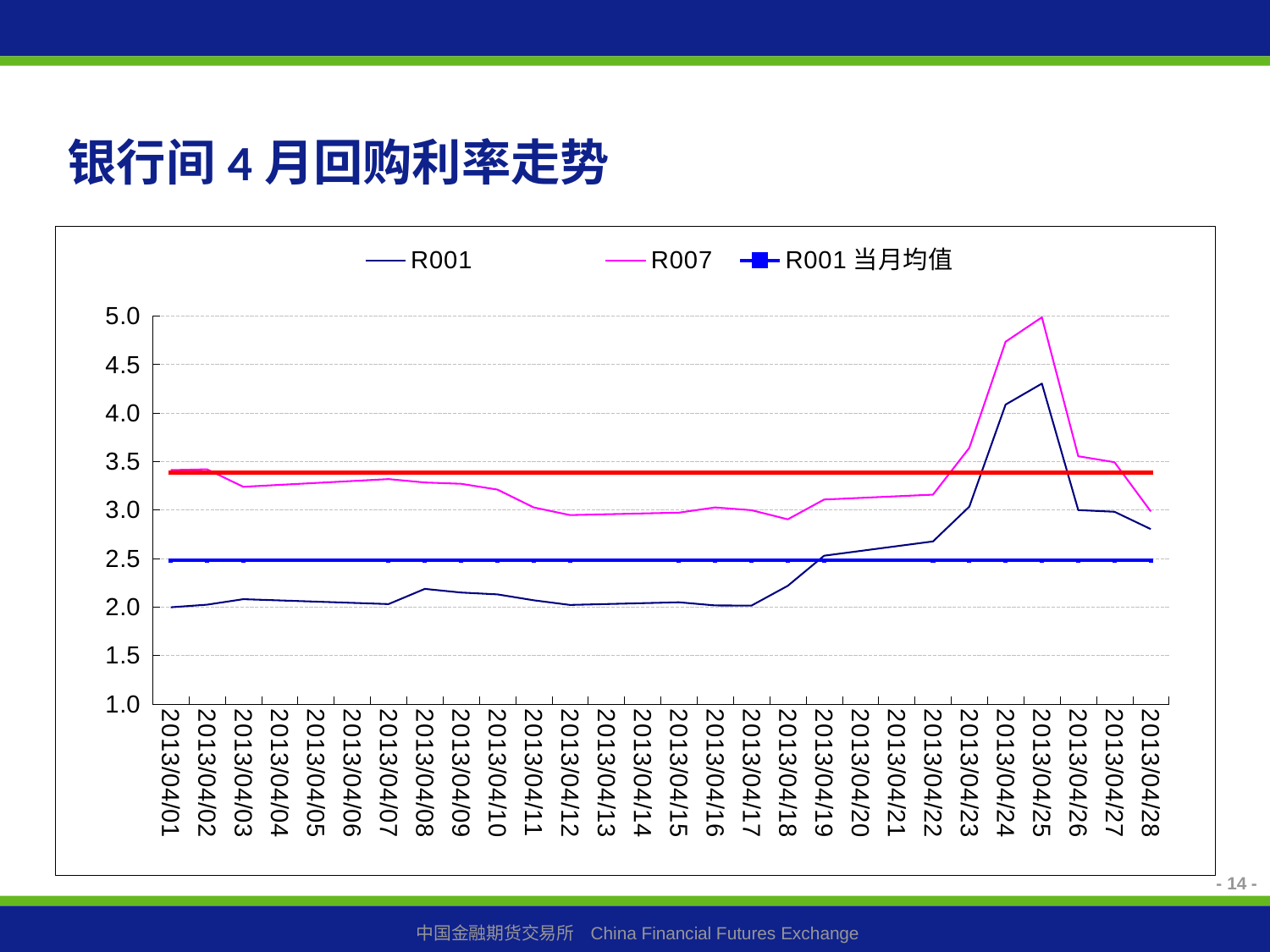

# 银行间4月回购利率走势

### Chart

| Category | R001 | R007 | R001当月均值 | R007当月均值 |
|---|---|---|---|---|
| 41365 | 1.9966 | 3.4117 | 2.4795700000000003 | 3.3852199999999995 |
| 41366 | 2.0238 | 3.4195 | 2.4795700000000003 | 3.3852199999999995 |
| 41367 | 2.0802 | 3.2388 | 2.4795700000000003 | 3.3852199999999995 |
| 41371 | 2.0299 | 3.3188 | 2.4795700000000003 | 3.3852199999999995 |
| 41372 | 2.1864 | 3.2838 | 2.4795700000000003 | 3.3852199999999995 |
| 41373 | 2.1485 | 3.2704 | 2.4795700000000003 | 3.3852199999999995 |
| 41374 | 2.1297 | 3.21 | 2.4795700000000003 | 3.3852199999999995 |
| 41375 | 2.0689 | 3.0262 | 2.4795700000000003 | 3.3852199999999995 |
| 41376 | 2.0208 | 2.9473 | 2.4795700000000003 | 3.3852199999999995 |
| 41379 | 2.0482 | 2.9725 | 2.4795700000000003 | 3.3852199999999995 |
| 41380 | 2.0156 | 3.0264 | 2.4795700000000003 | 3.3852199999999995 |
| 41381 | 2.0144 | 2.9981 | 2.4795700000000003 | 3.3852199999999995 |
| 41382 | 2.2182 | 2.9036 | 2.4795700000000003 | 3.3852199999999995 |
| 41383 | 2.5281 | 3.1076 | 2.4795700000000003 | 3.3852199999999995 |
| 41386 | 2.6763 | 3.1583 | 2.4795700000000003 | 3.3852199999999995 |
| 41387 | 3.0347 | 3.6412 | 2.4795700000000003 | 3.3852199999999995 |
| 41388 | 4.0872 | 4.7353 | 2.4795700000000003 | 3.3852199999999995 |
| 41389 | 4.3035 | 4.9876 | 2.4795700000000003 | 3.3852199999999995 |
| 41390 | 2.9988 | 3.5547 | 2.4795700000000003 | 3.3852199999999995 |
| 41391 | 2.9816 | 3.4926 | 2.4795700000000003 | 3.3852199999999995 |
| 41392 | 2.8027 | 2.985 | 2.4795700000000003 | 3.3852199999999995 |
- 14 -